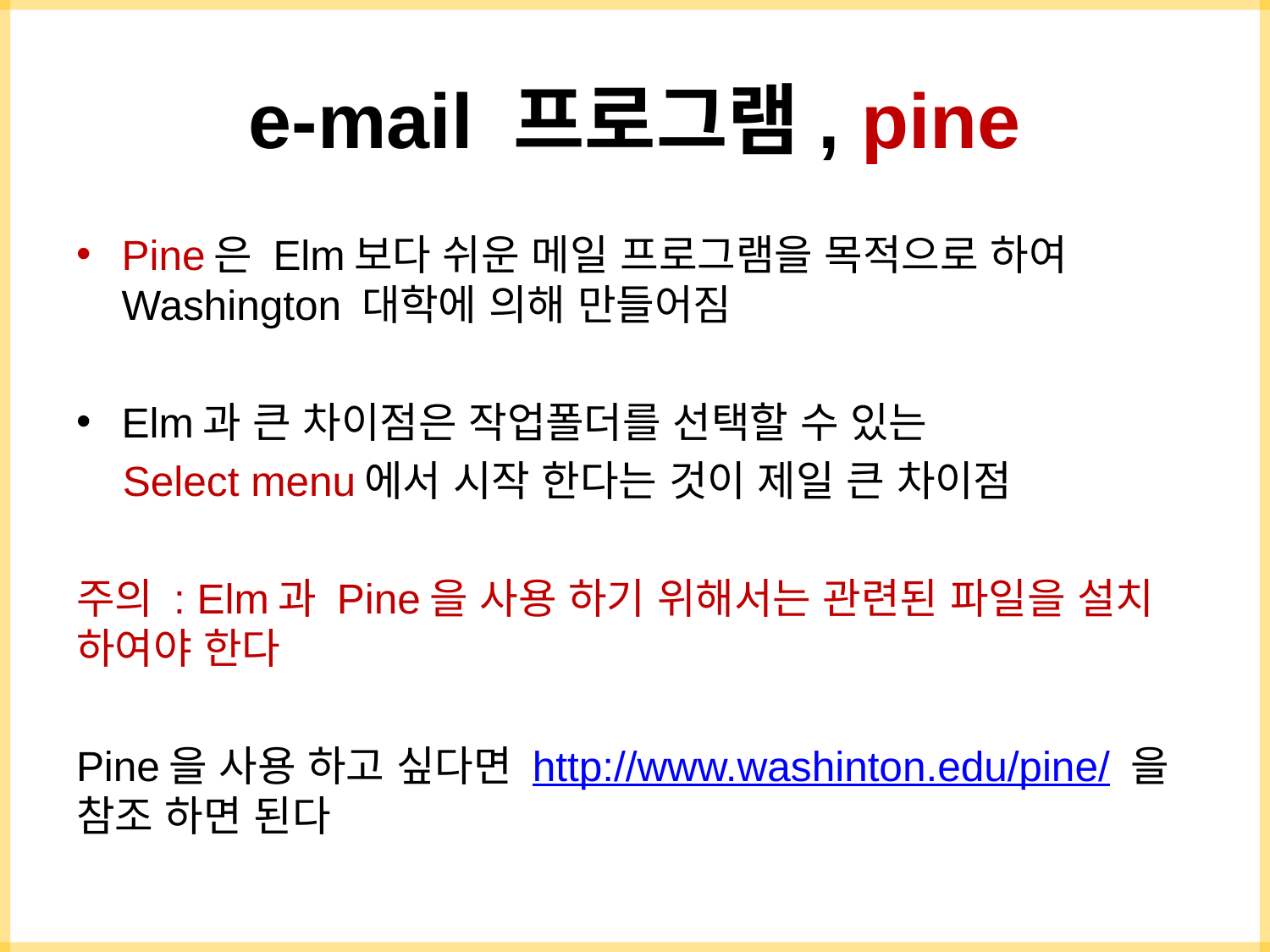

# e-mail 프로그램, pine
Pine은 Elm보다 쉬운 메일 프로그램을 목적으로 하여 Washington 대학에 의해 만들어짐

Elm과 큰 차이점은 작업폴더를 선택할 수 있는
    Select menu에서 시작 한다는 것이 제일 큰 차이점

주의 : Elm과 Pine을 사용 하기 위해서는 관련된 파일을 설치 하여야 한다

Pine을 사용 하고 싶다면 http://www.washinton.edu/pine/ 을 참조 하면 된다